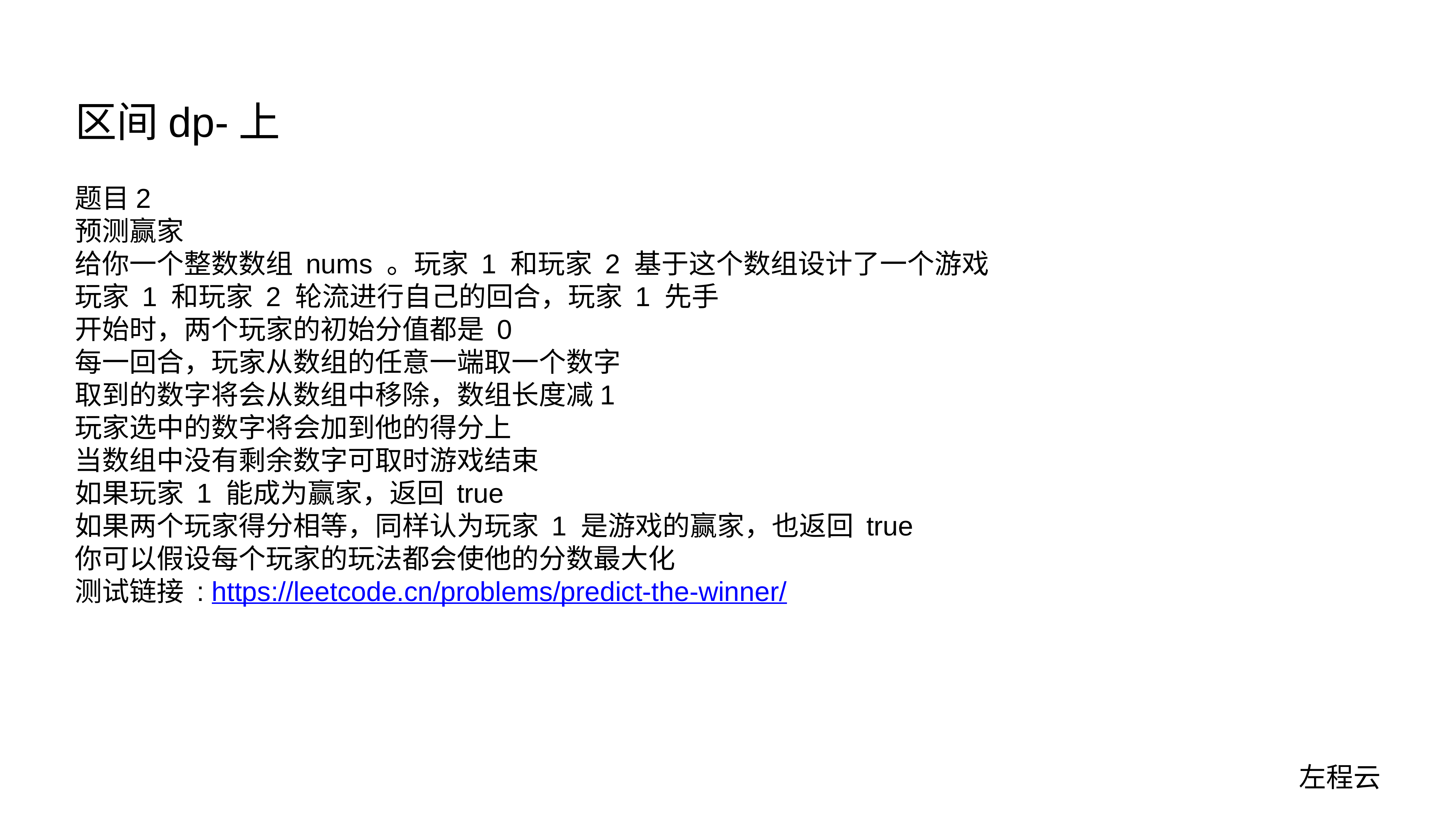

# 区间dp-上
题目2
预测赢家
给你一个整数数组 nums 。玩家 1 和玩家 2 基于这个数组设计了一个游戏
玩家 1 和玩家 2 轮流进行自己的回合，玩家 1 先手
开始时，两个玩家的初始分值都是 0
每一回合，玩家从数组的任意一端取一个数字
取到的数字将会从数组中移除，数组长度减1
玩家选中的数字将会加到他的得分上
当数组中没有剩余数字可取时游戏结束
如果玩家 1 能成为赢家，返回 true
如果两个玩家得分相等，同样认为玩家 1 是游戏的赢家，也返回 true
你可以假设每个玩家的玩法都会使他的分数最大化
测试链接 : https://leetcode.cn/problems/predict-the-winner/
左程云